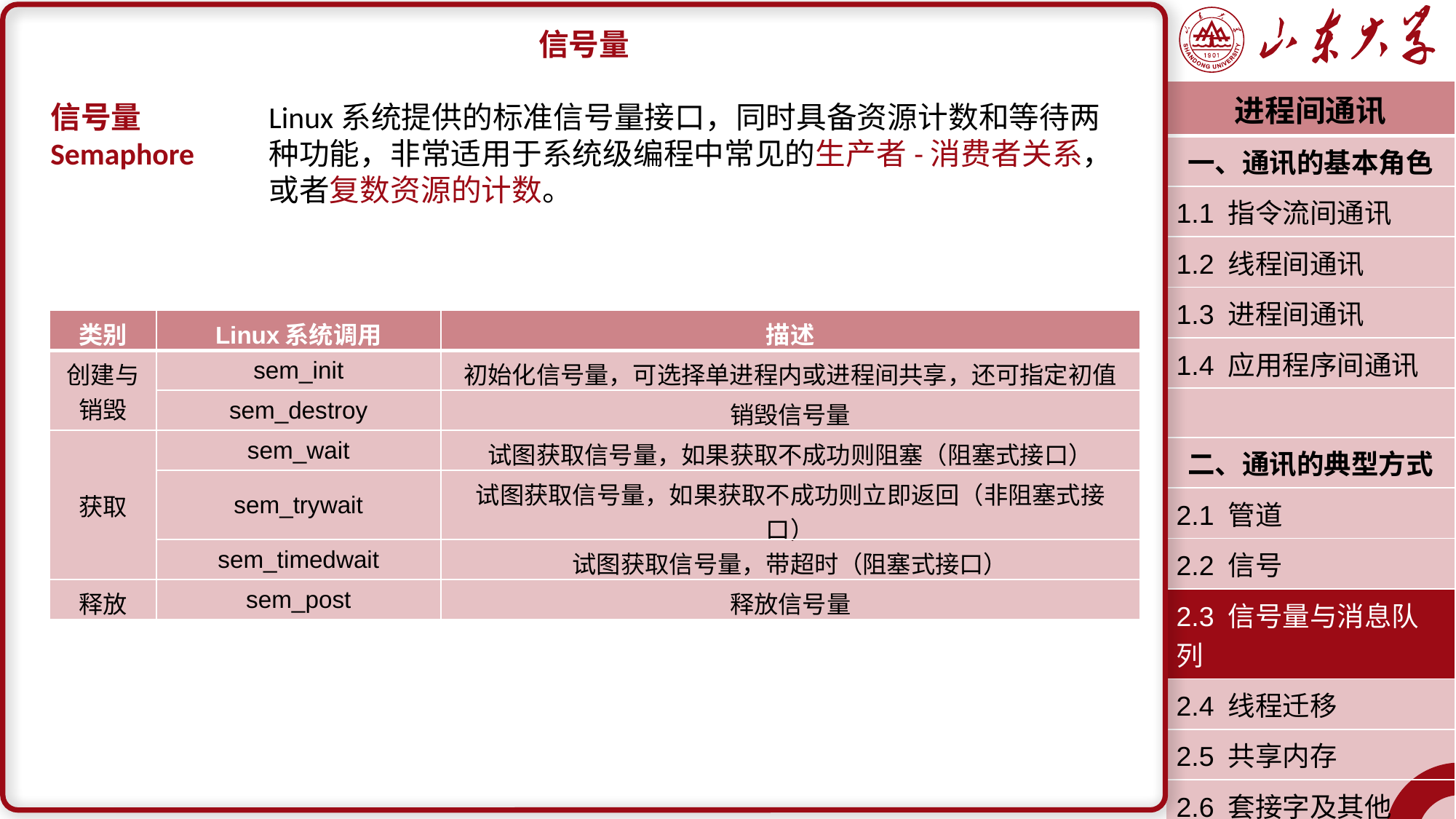

信号量

信号量		Linux系统提供的标准信号量接口，同时具备资源计数和等待两Semaphore	种功能，非常适用于系统级编程中常见的生产者-消费者关系，		或者复数资源的计数。
| 进程间通讯 |
| --- |
| 一、通讯的基本角色 |
| 1.1 指令流间通讯 |
| 1.2 线程间通讯 |
| 1.3 进程间通讯 |
| 1.4 应用程序间通讯 |
|  |
| 二、通讯的典型方式 |
| 2.1 管道 |
| 2.2 信号 |
| 2.3 信号量与消息队列 |
| 2.4 线程迁移 |
| 2.5 共享内存 |
| 2.6 套接字及其他 |
| 潘润宇 2023.06 |
| 类别 | Linux系统调用 | 描述 |
| --- | --- | --- |
| 创建与 销毁 | sem\_init | 初始化信号量，可选择单进程内或进程间共享，还可指定初值 |
|  | sem\_destroy | 销毁信号量 |
| 获取 | sem\_wait | 试图获取信号量，如果获取不成功则阻塞（阻塞式接口） |
|  | sem\_trywait | 试图获取信号量，如果获取不成功则立即返回（非阻塞式接口） |
|  | sem\_timedwait | 试图获取信号量，带超时（阻塞式接口） |
| 释放 | sem\_post | 释放信号量 |